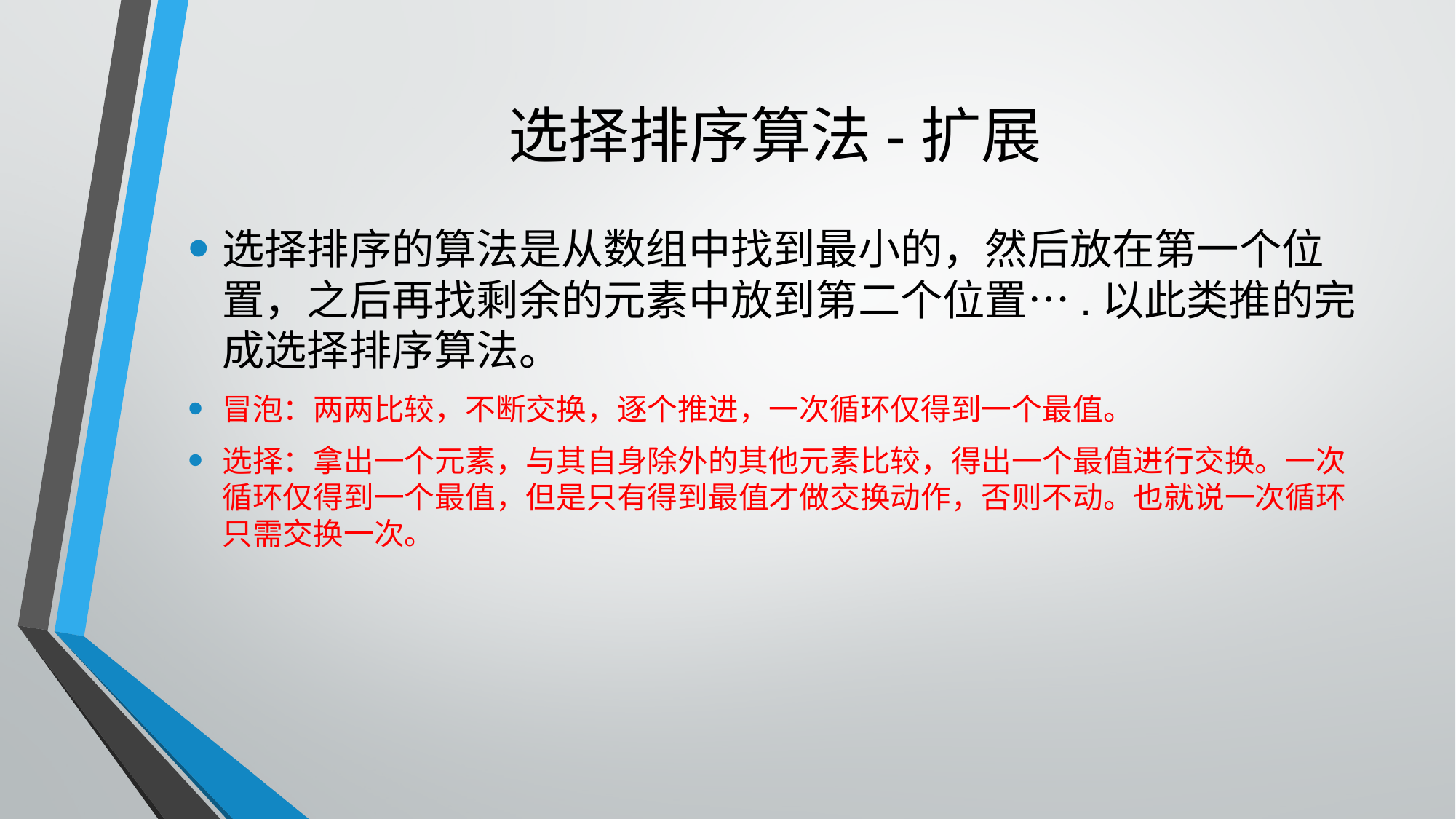

# 选择排序算法-扩展
选择排序的算法是从数组中找到最小的，然后放在第一个位置，之后再找剩余的元素中放到第二个位置….以此类推的完成选择排序算法。
冒泡：两两比较，不断交换，逐个推进，一次循环仅得到一个最值。
选择：拿出一个元素，与其自身除外的其他元素比较，得出一个最值进行交换。一次循环仅得到一个最值，但是只有得到最值才做交换动作，否则不动。也就说一次循环只需交换一次。